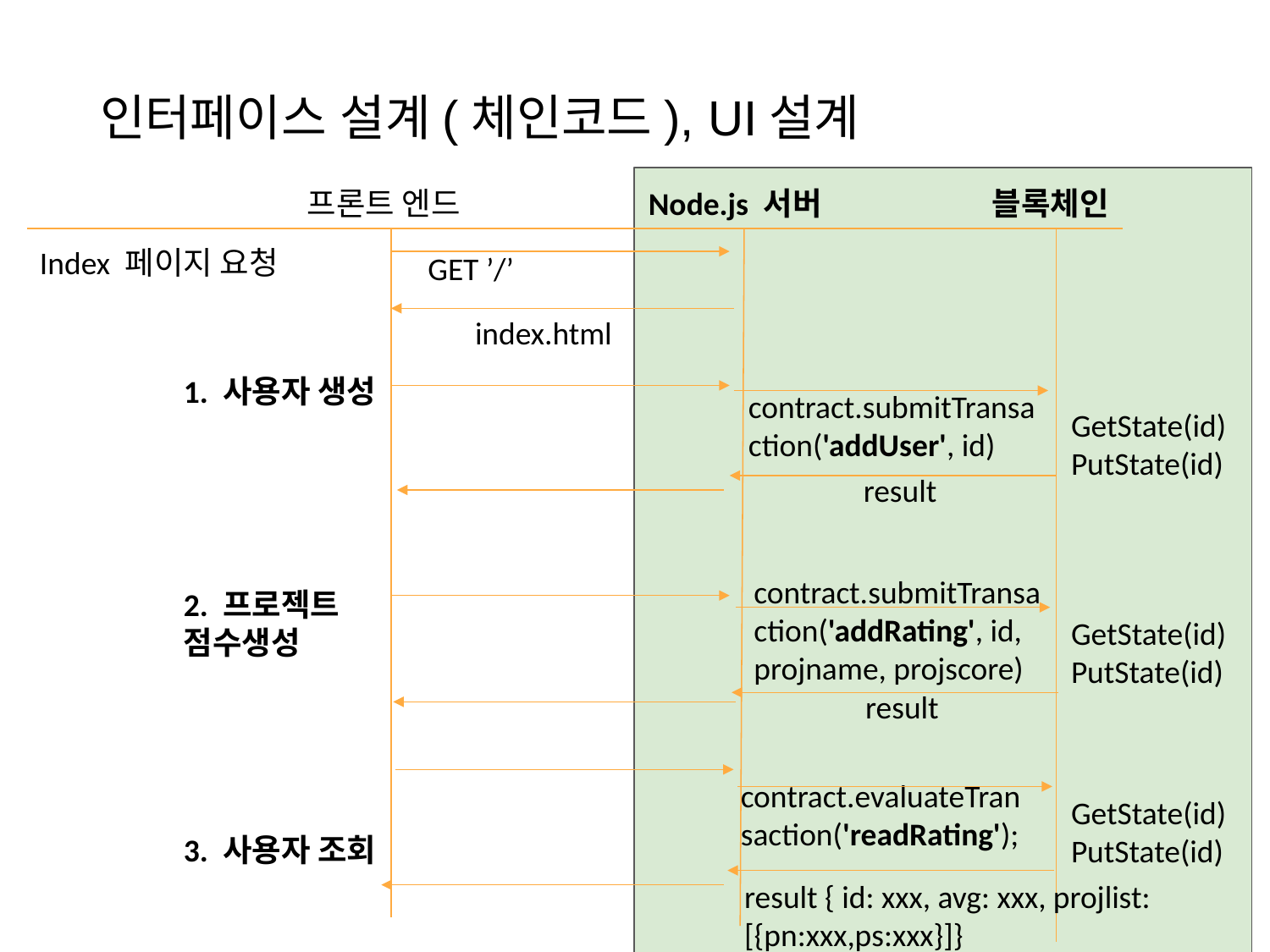

# 인터페이스 설계(체인코드), UI설계

프론트 엔드
블록체인
Node.js 서버
Index 페이지 요청
GET ’/’
index.html
1. 사용자 생성
contract.submitTransaction('addUser', id)
GetState(id)
PutState(id)
result
contract.submitTransaction('addRating', id, projname, projscore)
2. 프로젝트 점수생성
GetState(id)
PutState(id)
result
contract.evaluateTran
saction('readRating');
GetState(id)
PutState(id)
3. 사용자 조회
result { id: xxx, avg: xxx, projlist:[{pn:xxx,ps:xxx}]}